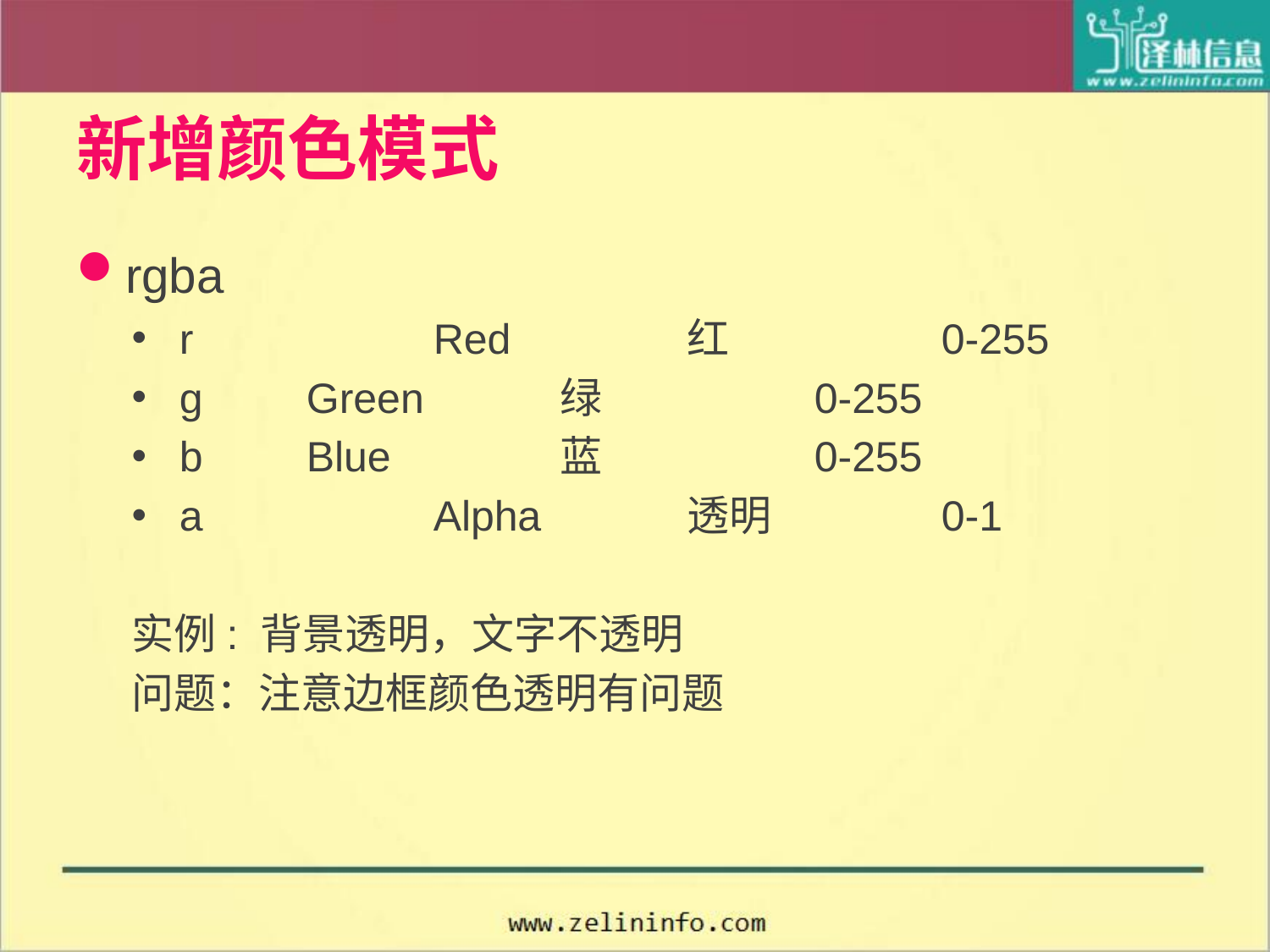

# 新增颜色模式
rgba
r		Red		红		0-255
g	Green		绿		0-255
b	Blue		蓝		0-255
a		Alpha		透明		0-1

实例: 背景透明，文字不透明
问题：注意边框颜色透明有问题